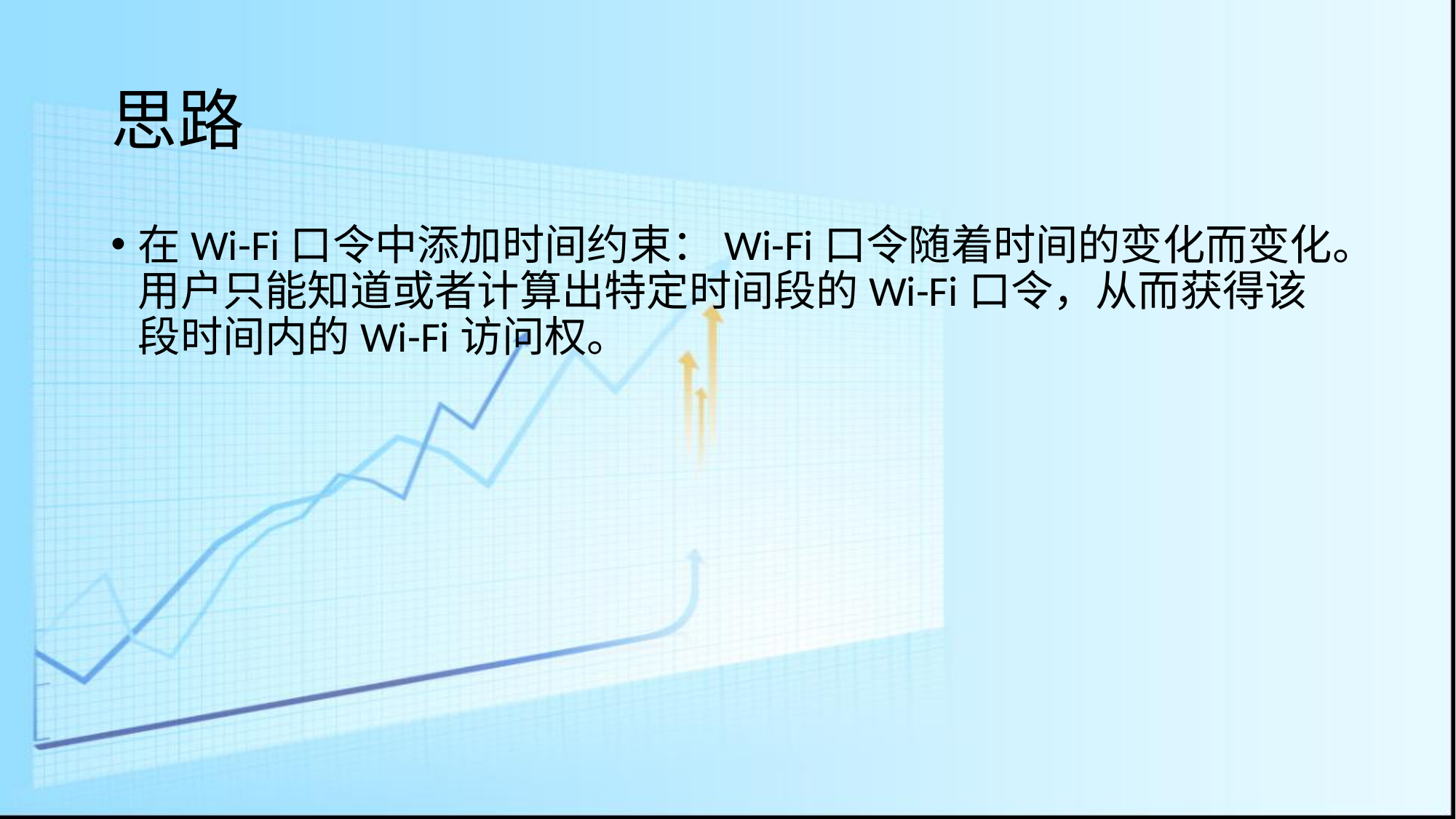

# 思路
在Wi-Fi口令中添加时间约束：Wi-Fi口令随着时间的变化而变化。用户只能知道或者计算出特定时间段的Wi-Fi口令，从而获得该段时间内的Wi-Fi访问权。